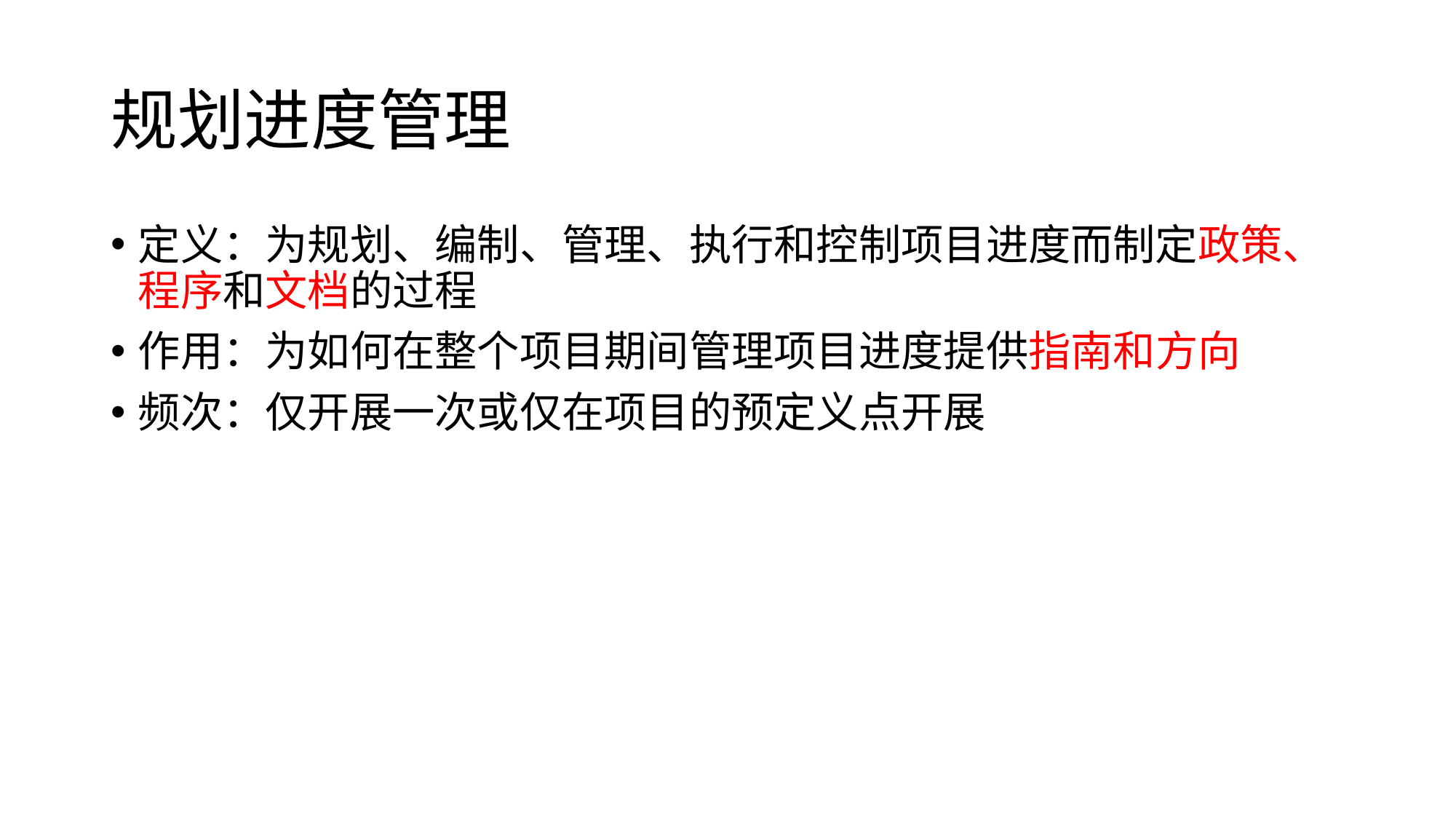

# 规划进度管理
定义：为规划、编制、管理、执行和控制项目进度而制定政策、程序和文档的过程
作用：为如何在整个项目期间管理项目进度提供指南和方向
频次：仅开展一次或仅在项目的预定义点开展